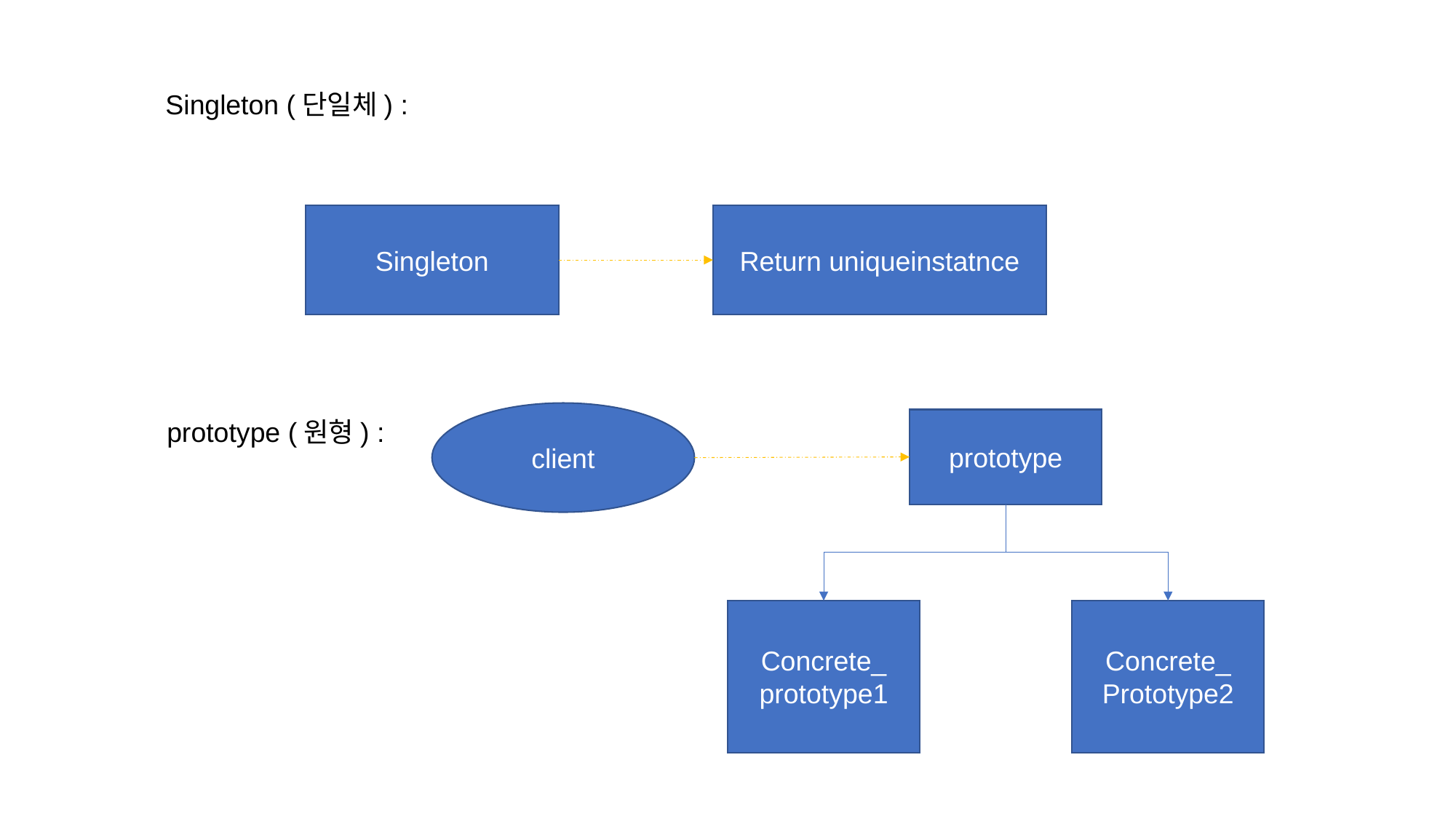

Singleton (단일체) :
Singleton
Return uniqueinstatnce
client
prototype (원형) :
prototype
Concrete_
prototype1
Concrete_
Prototype2